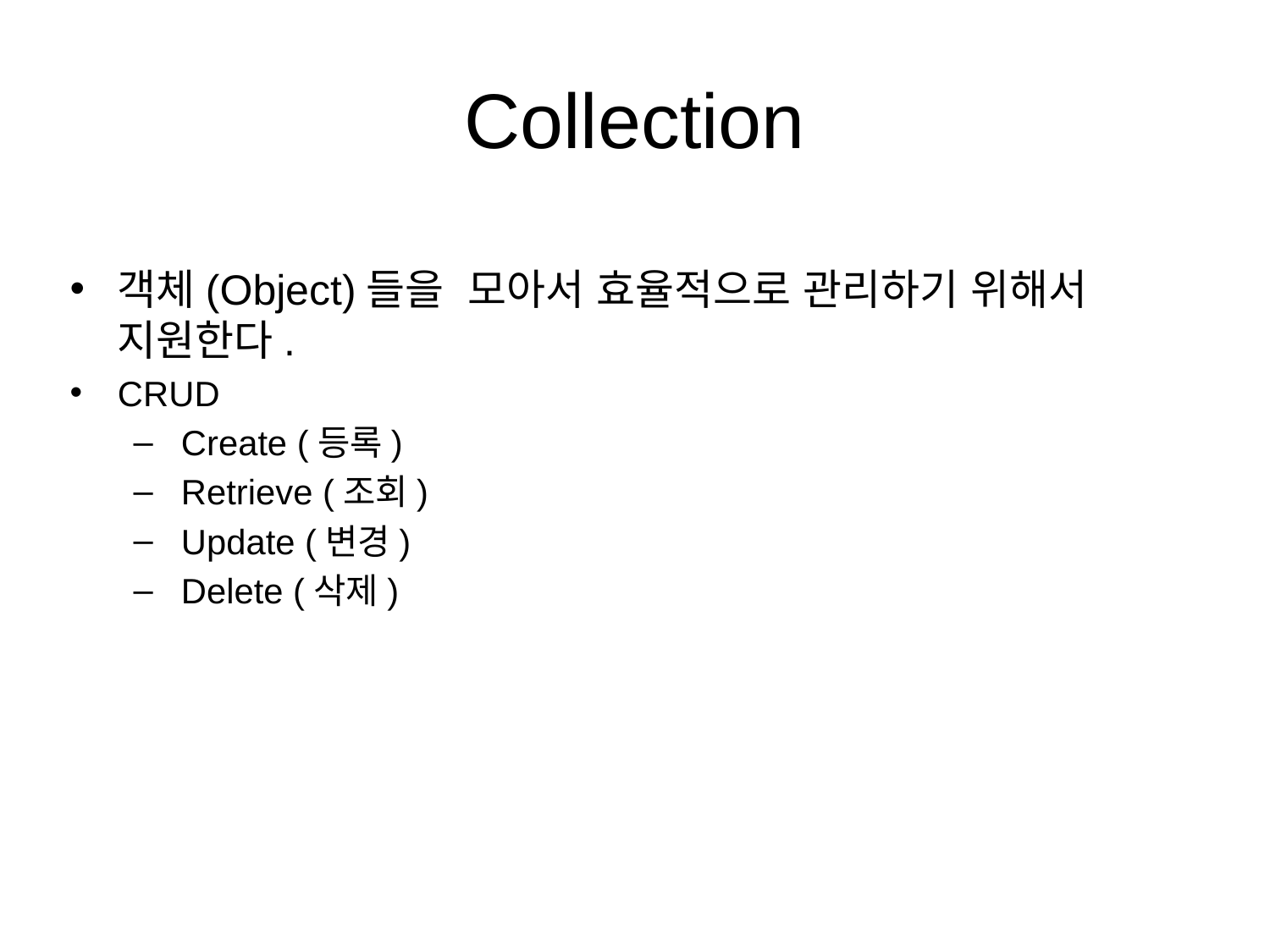

# Collection
객체(Object)들을  모아서 효율적으로 관리하기 위해서 지원한다.
CRUD
Create (등록)
Retrieve (조회)
Update (변경)
Delete (삭제)